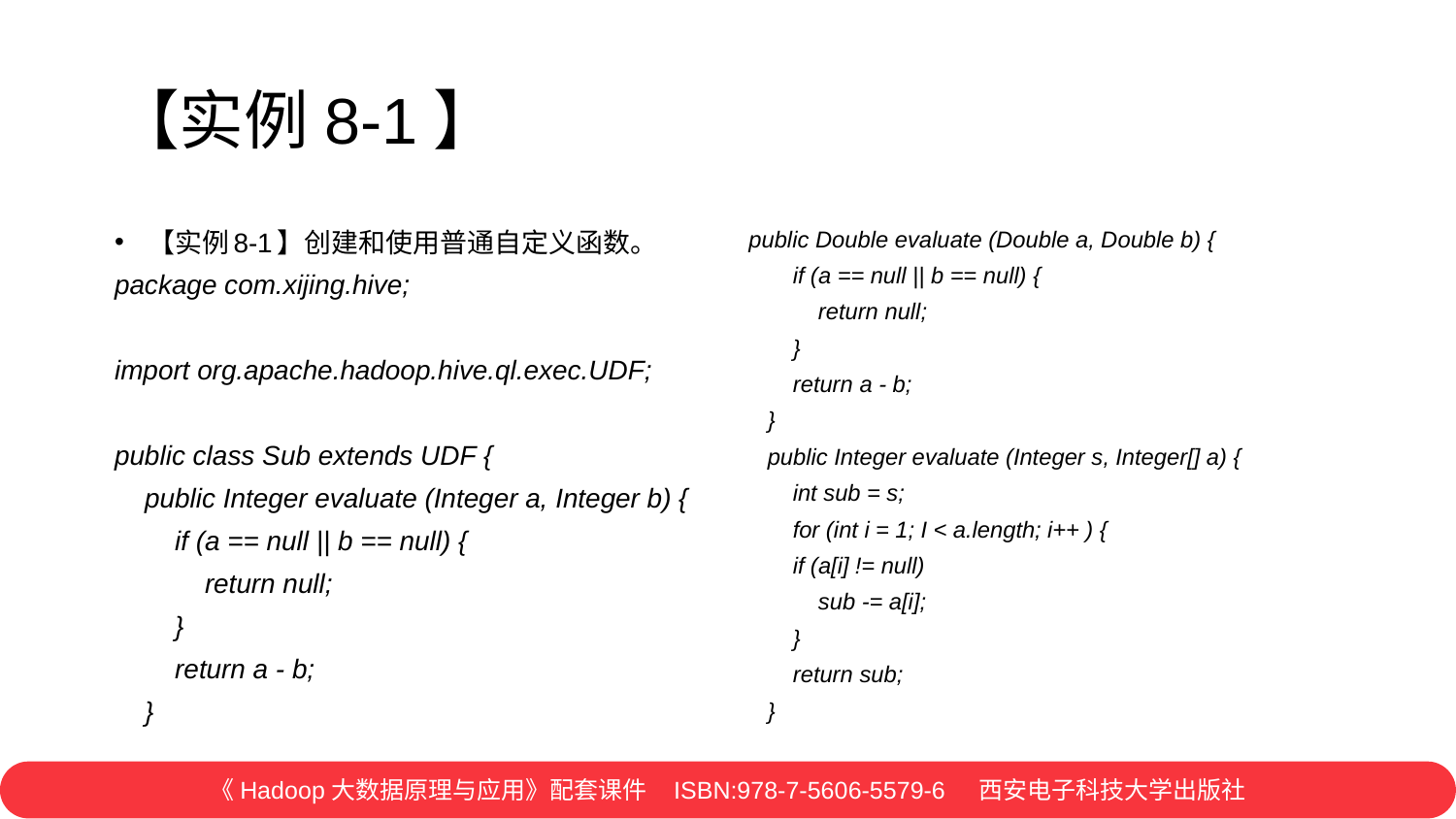

# 【实例8-1】
 public Double evaluate (Double a, Double b) {
        if (a == null || b == null) {
            return null;
        }
        return a - b;
    }
    public Integer evaluate (Integer s, Integer[] a) {
        int sub = s;
        for (int i = 1; I < a.length; i++ ) {
        if (a[i] != null)
            sub -= a[i];
        }
        return sub;
    }
【实例8-1】创建和使用普通自定义函数。
package com.xijing.hive;

import org.apache.hadoop.hive.ql.exec.UDF;

public class Sub extends UDF {
    public Integer evaluate (Integer a, Integer b) {
        if (a == null || b == null) {
            return null;
        }
        return a - b;
    }